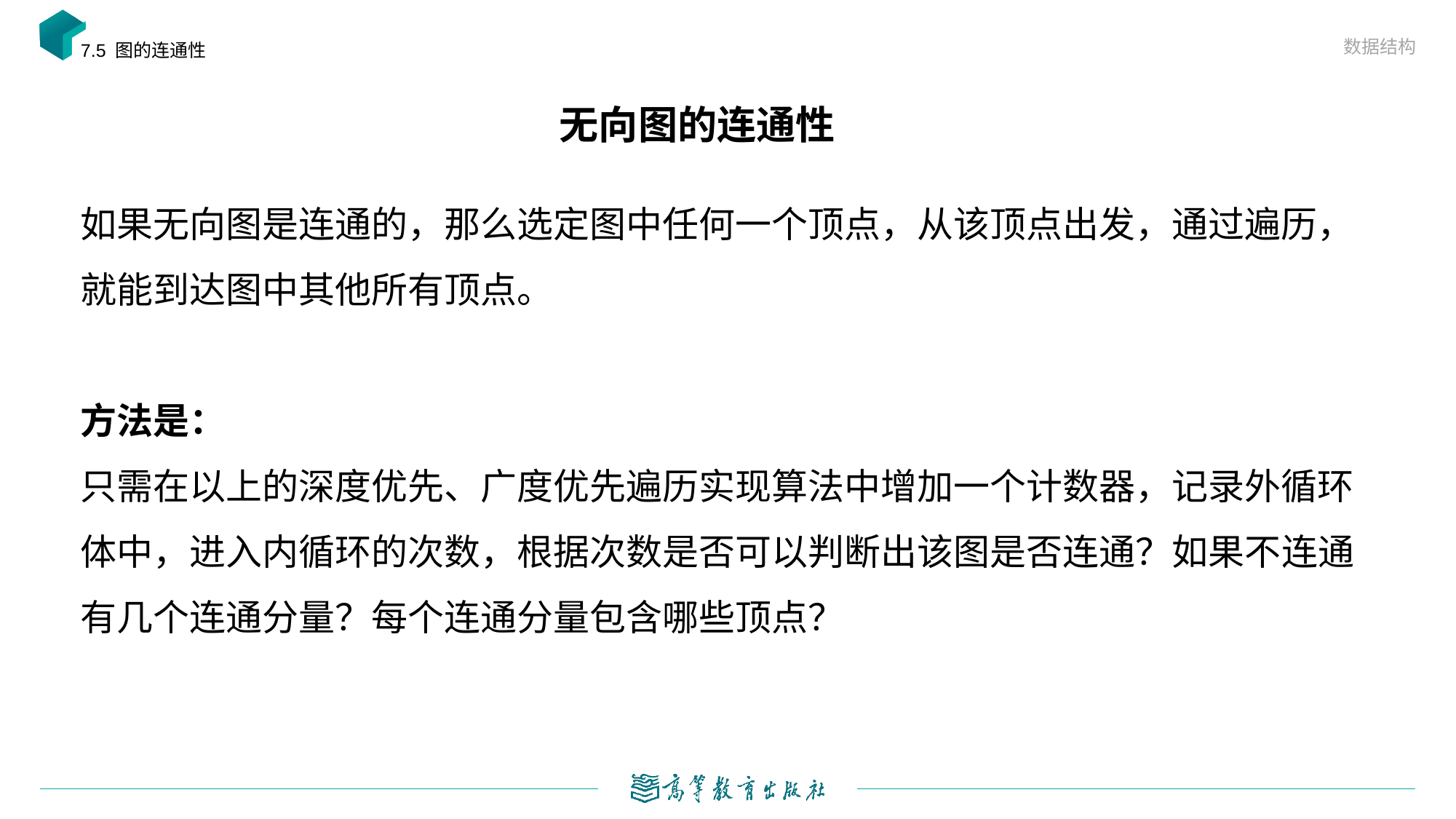

数据结构
7.5 图的连通性

# 无向图的连通性
如果无向图是连通的，那么选定图中任何一个顶点，从该顶点出发，通过遍历，就能到达图中其他所有顶点。

方法是：
只需在以上的深度优先、广度优先遍历实现算法中增加一个计数器，记录外循环体中，进入内循环的次数，根据次数是否可以判断出该图是否连通？如果不连通有几个连通分量？每个连通分量包含哪些顶点？